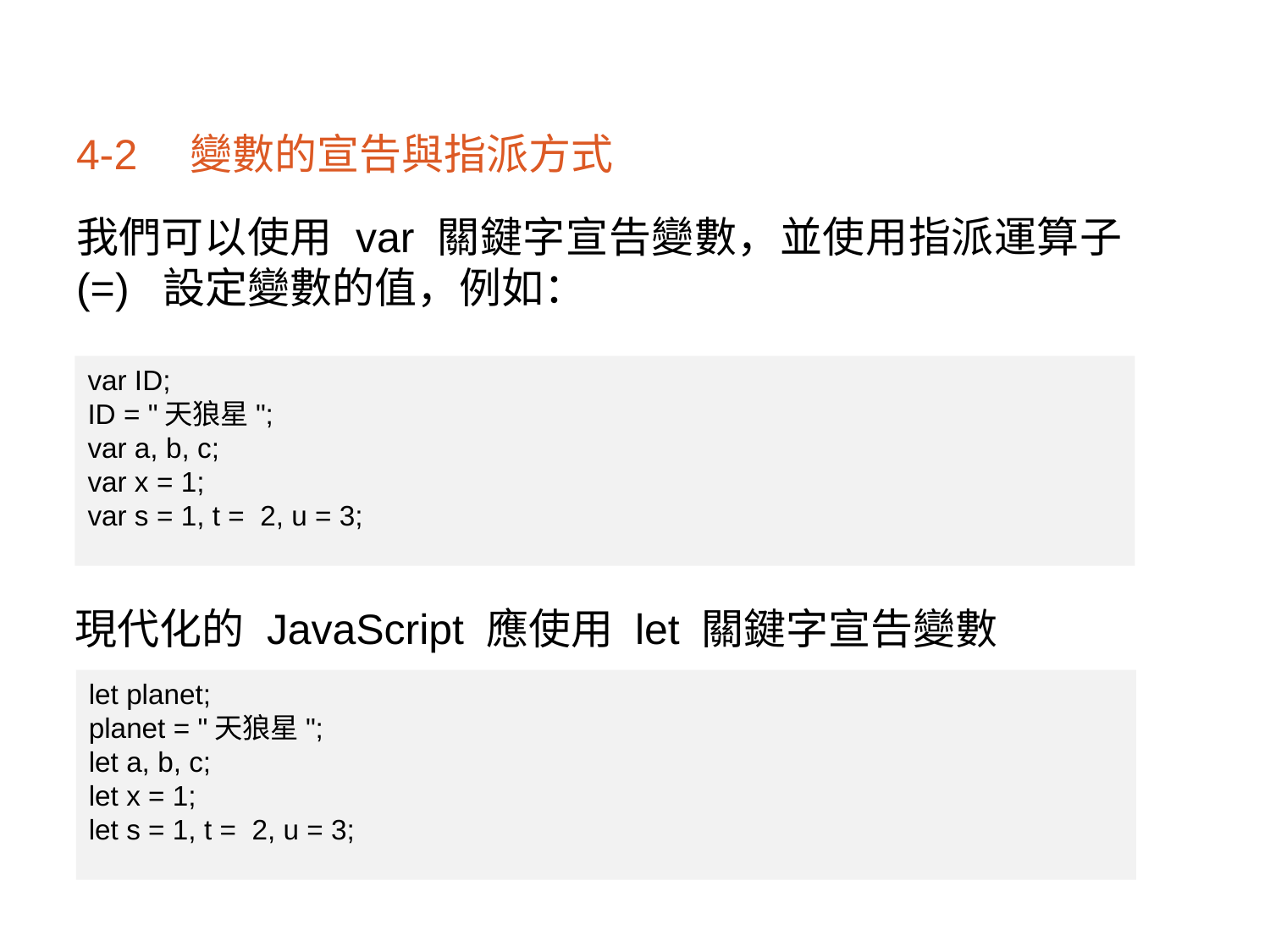

4-2　變數的宣告與指派方式
我們可以使用 var 關鍵字宣告變數，並使用指派運算子 (=)  設定變數的值，例如：
var ID;
ID = "天狼星";
var a, b, c;
var x = 1;
var s = 1, t =  2, u = 3;

現代化的 JavaScript 應使用 let 關鍵字宣告變數
let planet;
planet = "天狼星";
let a, b, c;
let x = 1;
let s = 1, t =  2, u = 3;